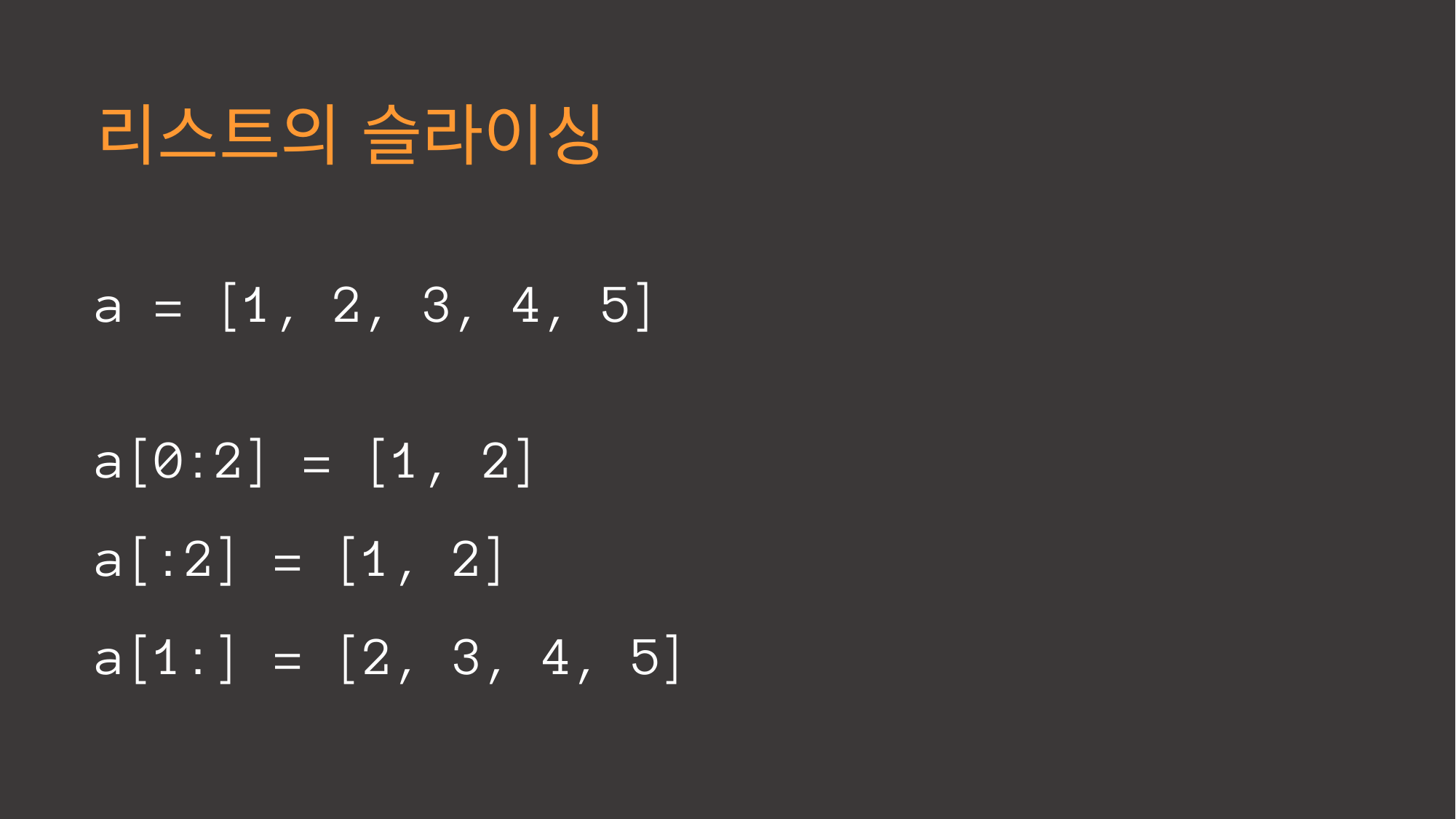

리스트의 슬라이싱
a = [1, 2, 3, 4, 5]
a[0:2] = [1, 2]
a[:2] = [1, 2]
a[1:] = [2, 3, 4, 5]